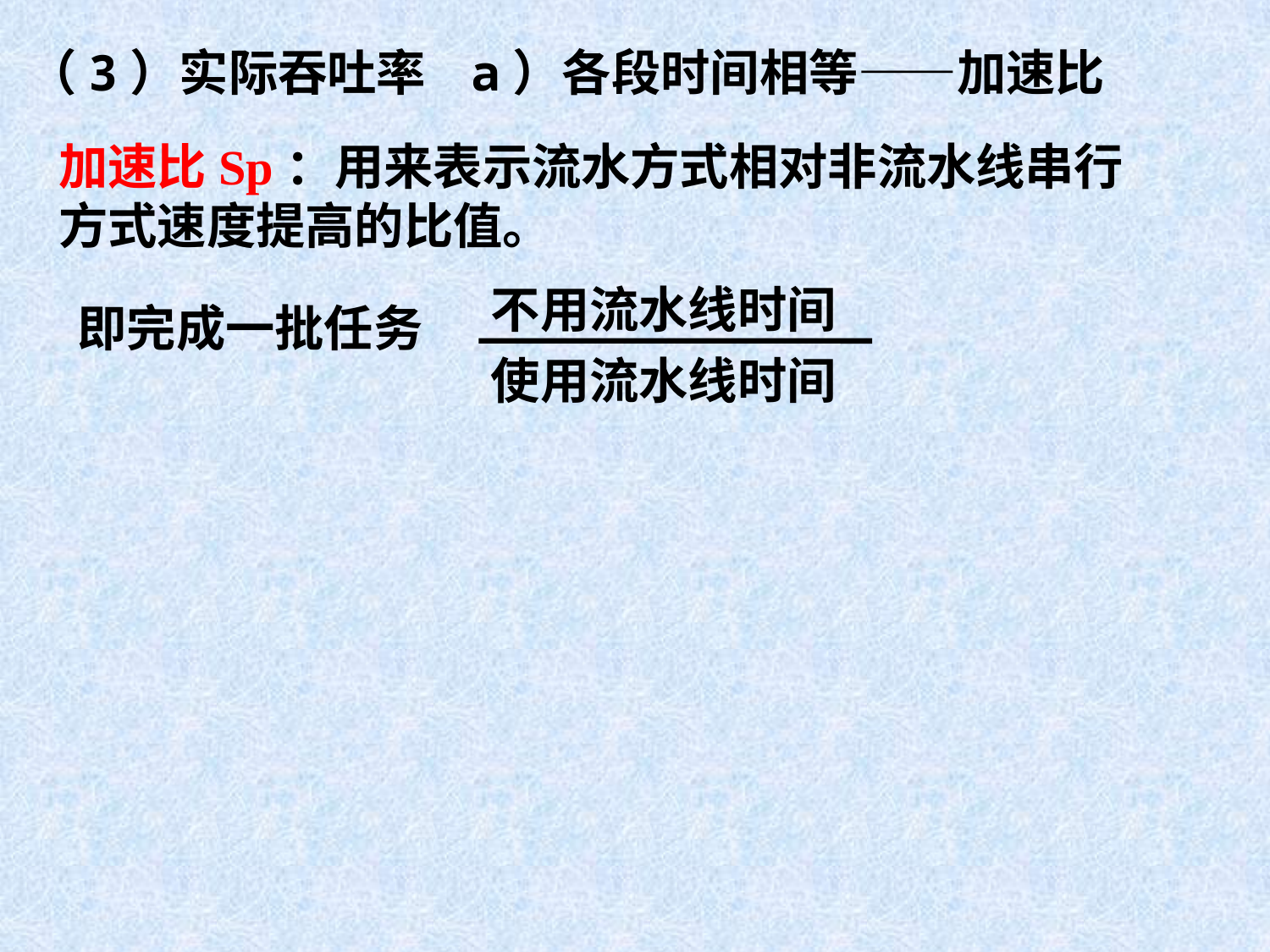

（3）实际吞吐率   a）各段时间相等——加速比
加速比Sp：用来表示流水方式相对非流水线串行
方式速度提高的比值。
不用流水线时间
使用流水线时间

即完成一批任务